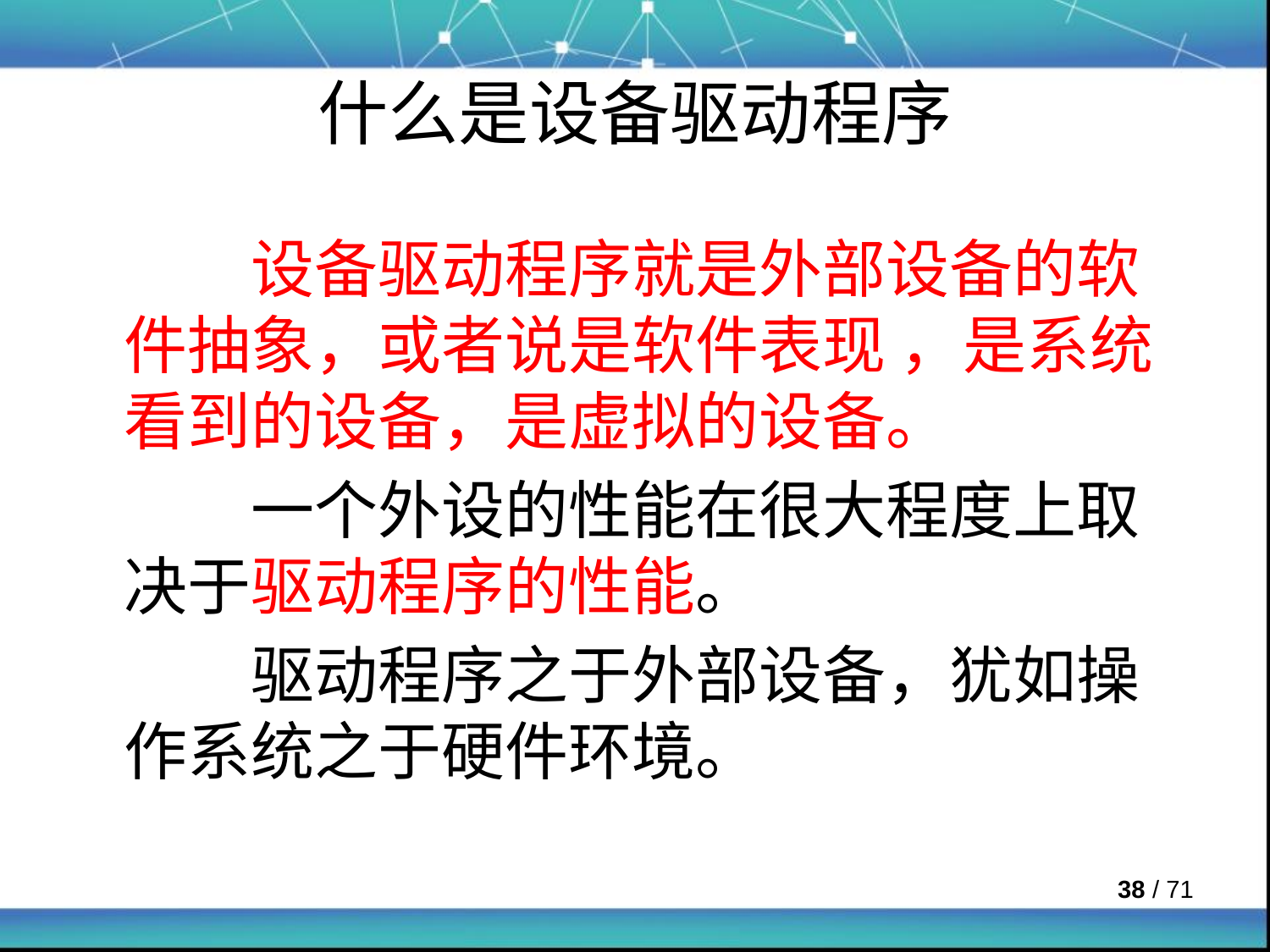

# 什么是设备驱动程序
		设备驱动程序就是外部设备的软件抽象，或者说是软件表现 ，是系统看到的设备，是虚拟的设备。
		一个外设的性能在很大程度上取决于驱动程序的性能。
		驱动程序之于外部设备，犹如操作系统之于硬件环境。

38 / 71